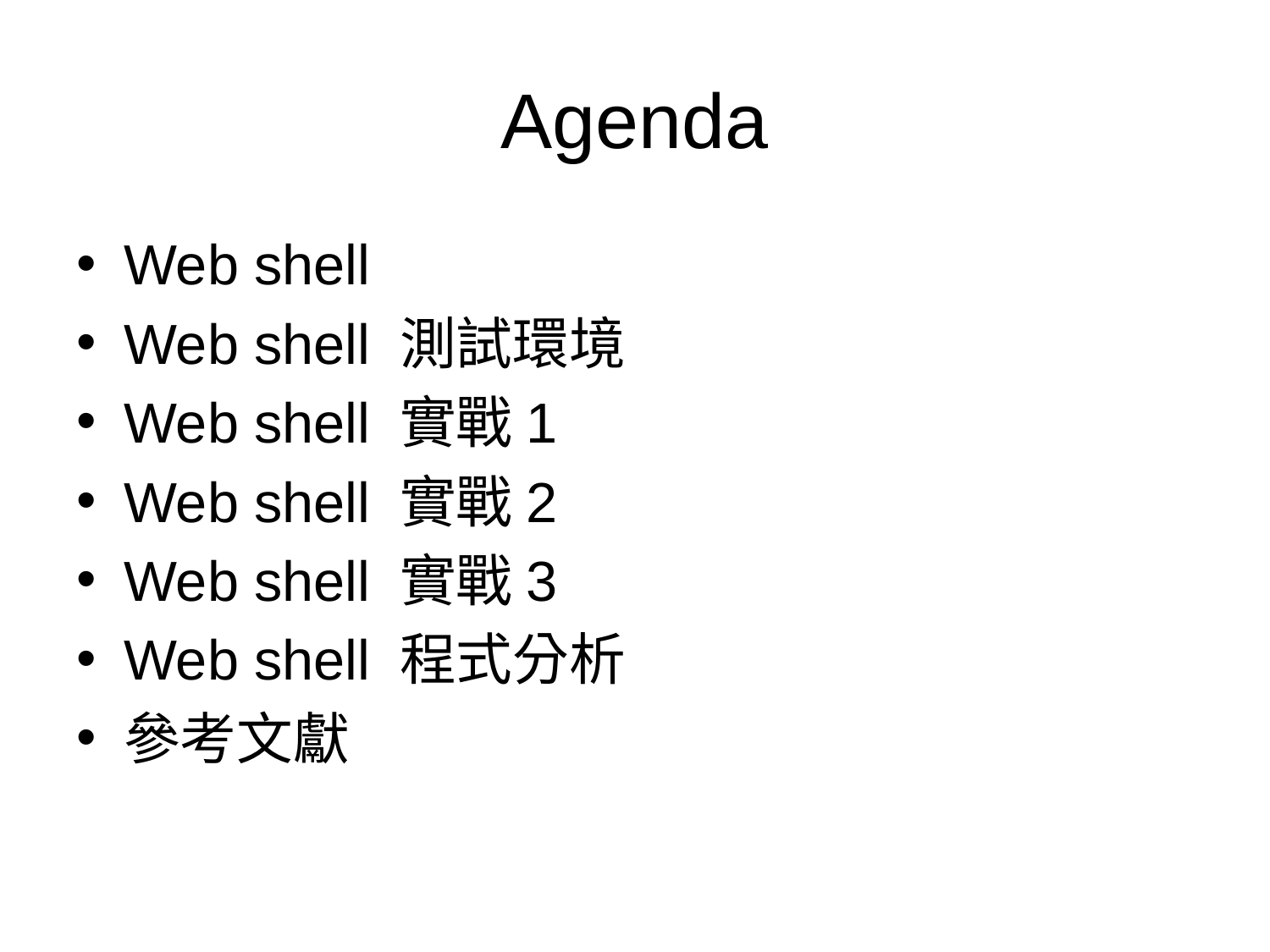

# Agenda
Web shell
Web shell 測試環境
Web shell 實戰1
Web shell 實戰2
Web shell 實戰3
Web shell 程式分析
參考文獻